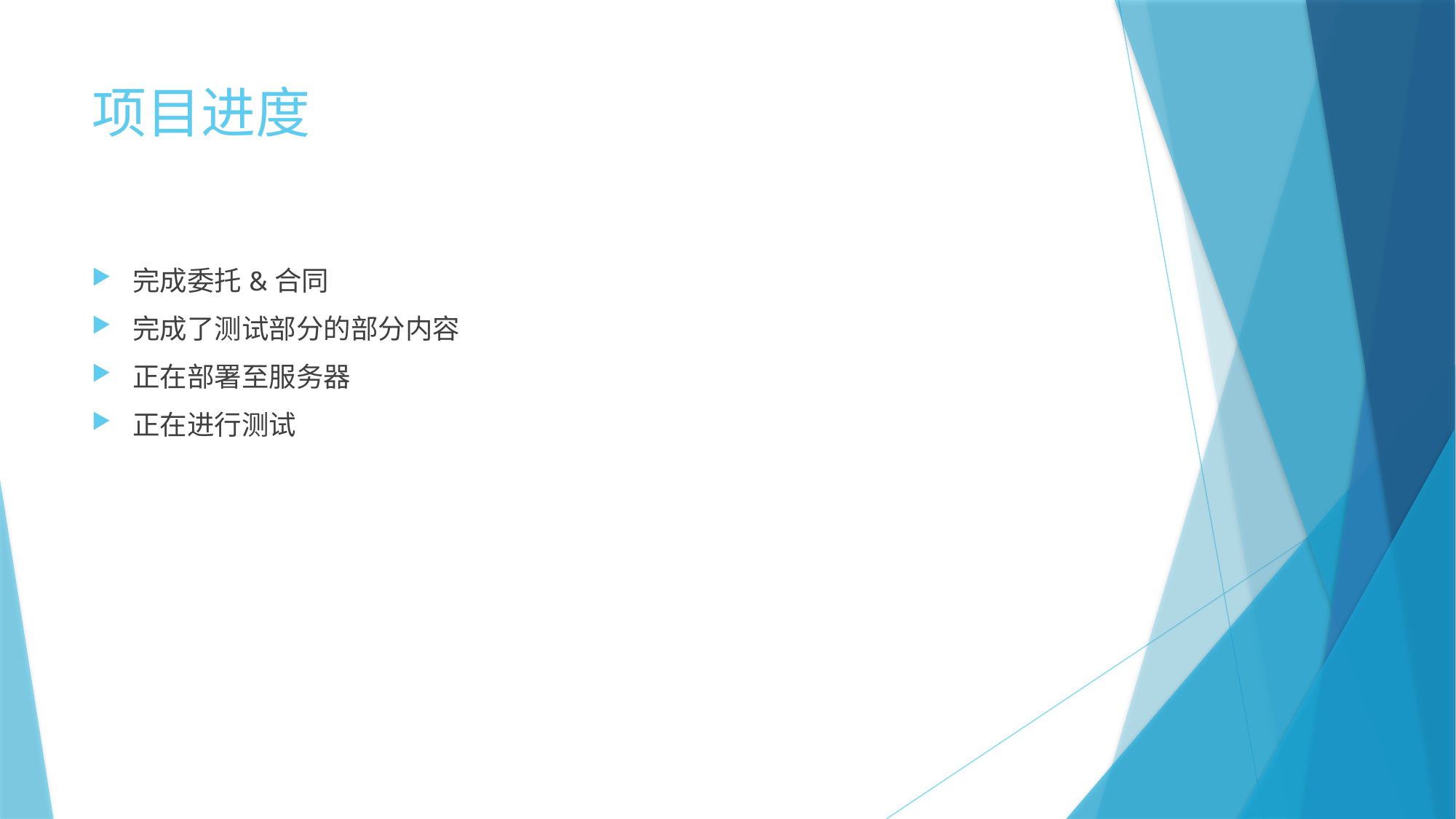

# 项目进度
完成委托&合同
完成了测试部分的部分内容
正在部署至服务器
正在进行测试